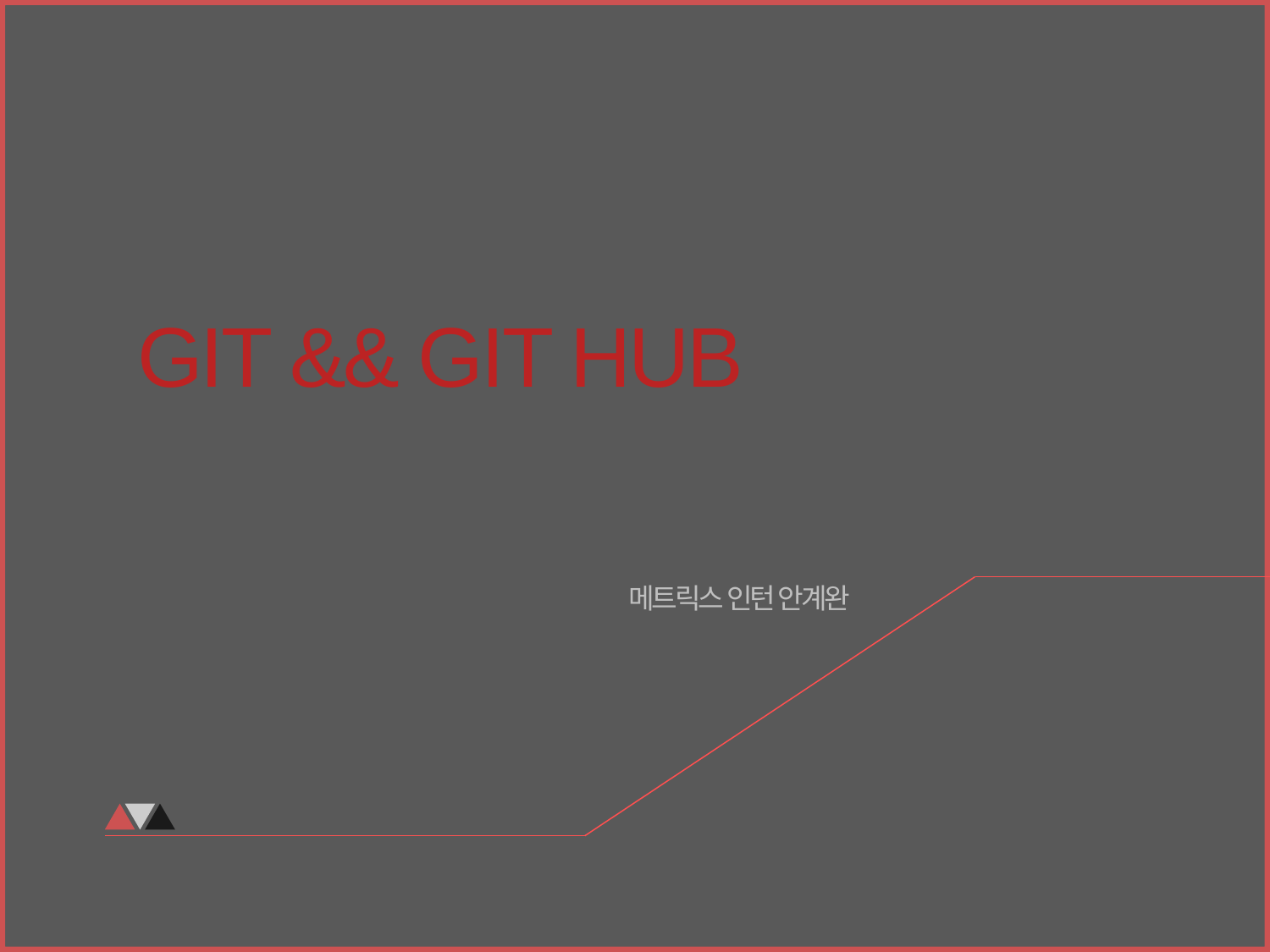

GIT && GIT HUB
메트릭스 인턴 안계완